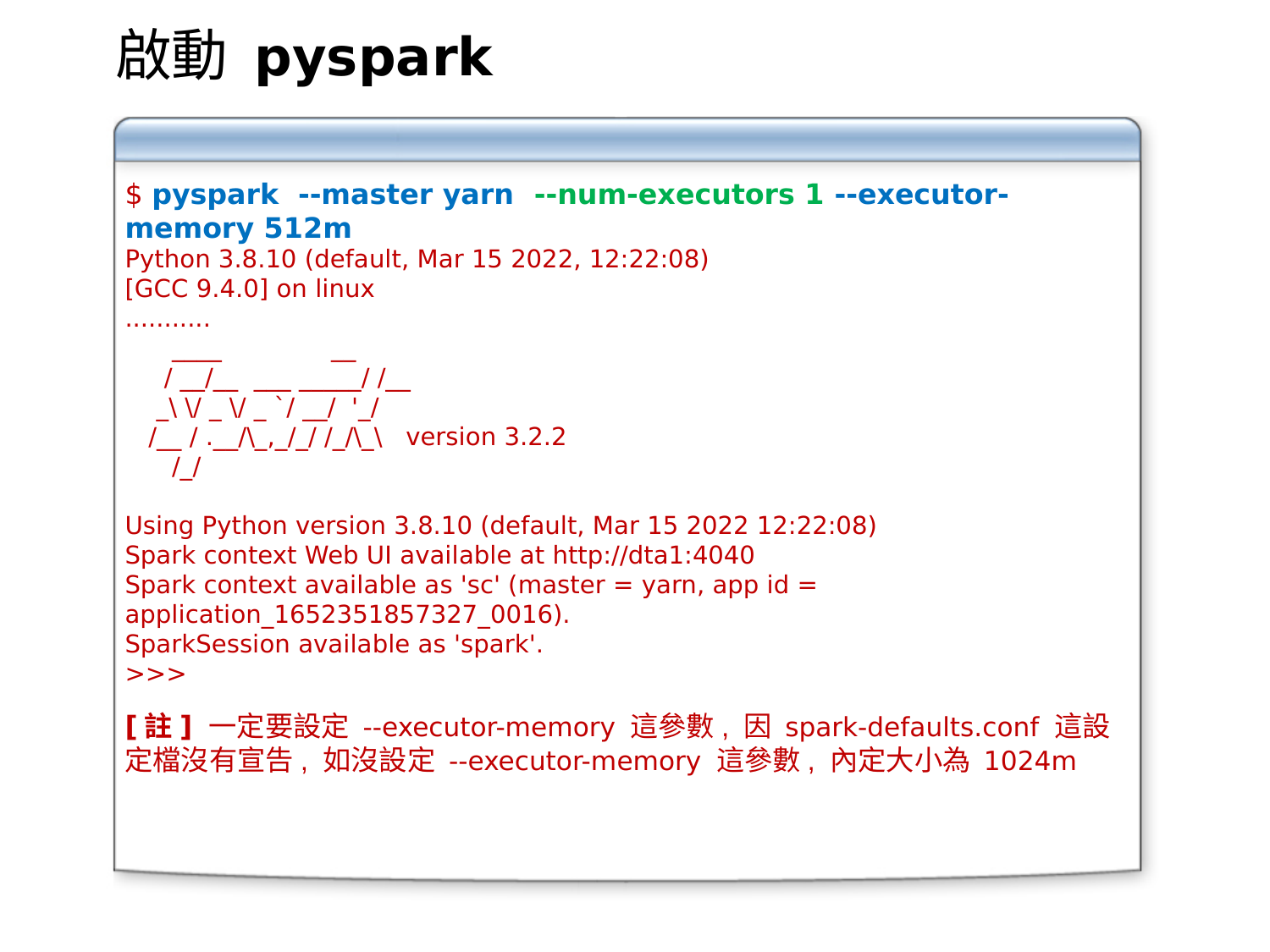

啟動 pyspark
$ pyspark  --master yarn  --num-executors 1 --executor-memory 512m
Python 3.8.10 (default, Mar 15 2022, 12:22:08)
[GCC 9.4.0] on linux
...........
      ____              __
     / __/__  ___ _____/ /__
    _\ \/ _ \/ _ `/ __/  '_/
   /__ / .__/\_,_/_/ /_/\_\   version 3.2.2
      /_/

Using Python version 3.8.10 (default, Mar 15 2022 12:22:08)
Spark context Web UI available at http://dta1:4040
Spark context available as 'sc' (master = yarn, app id = application_1652351857327_0016).
SparkSession available as 'spark'.
>>>

[註] 一定要設定 --executor-memory 這參數, 因 spark-defaults.conf 這設定檔沒有宣告, 如沒設定 --executor-memory 這參數, 內定大小為 1024m